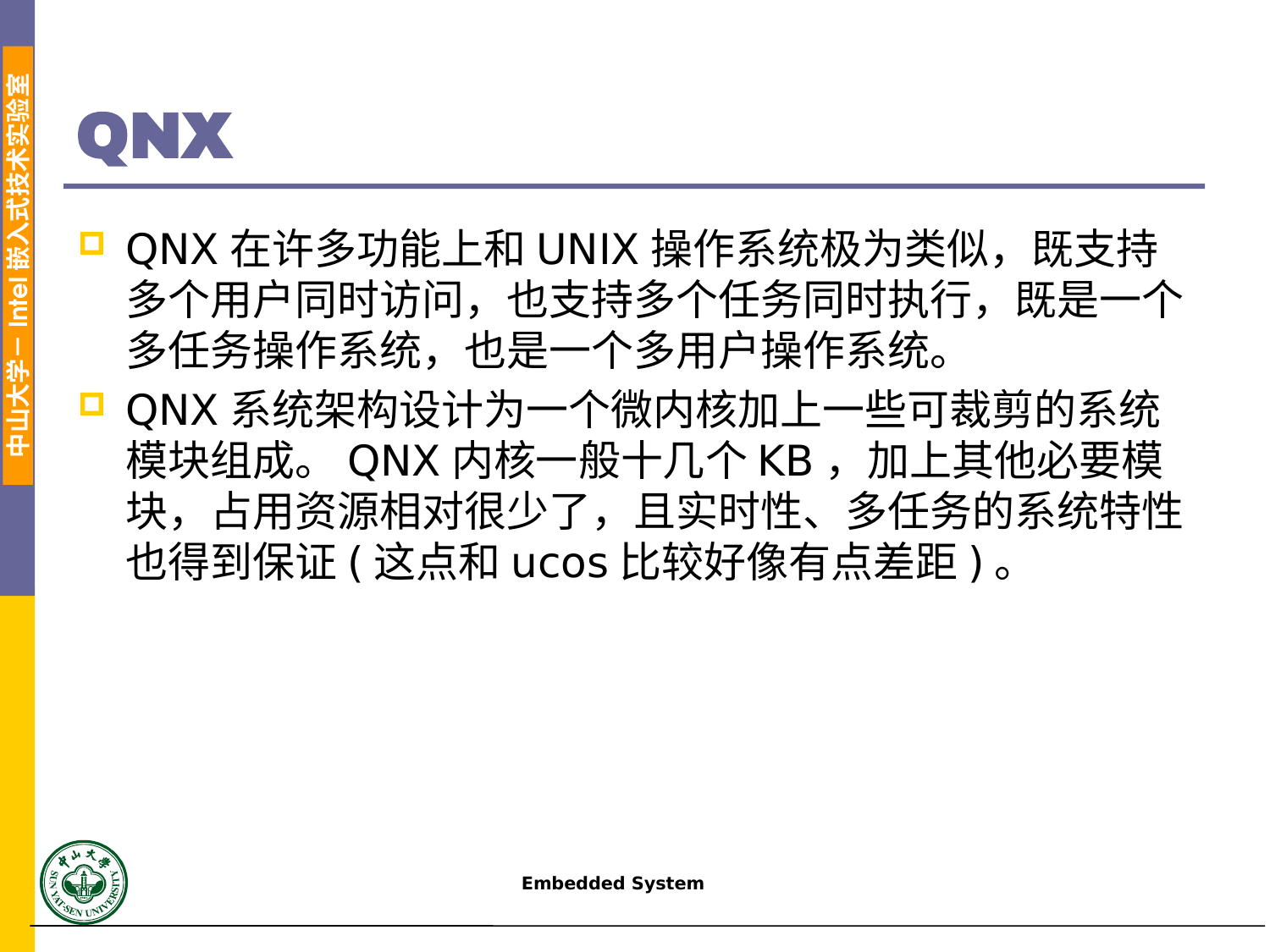

# QNX
QNX在许多功能上和UNIX操作系统极为类似，既支持多个用户同时访问，也支持多个任务同时执行，既是一个多任务操作系统，也是一个多用户操作系统。
QNX系统架构设计为一个微内核加上一些可裁剪的系统模块组成。QNX内核一般十几个KB，加上其他必要模块，占用资源相对很少了，且实时性、多任务的系统特性也得到保证(这点和ucos比较好像有点差距)。
Embedded System